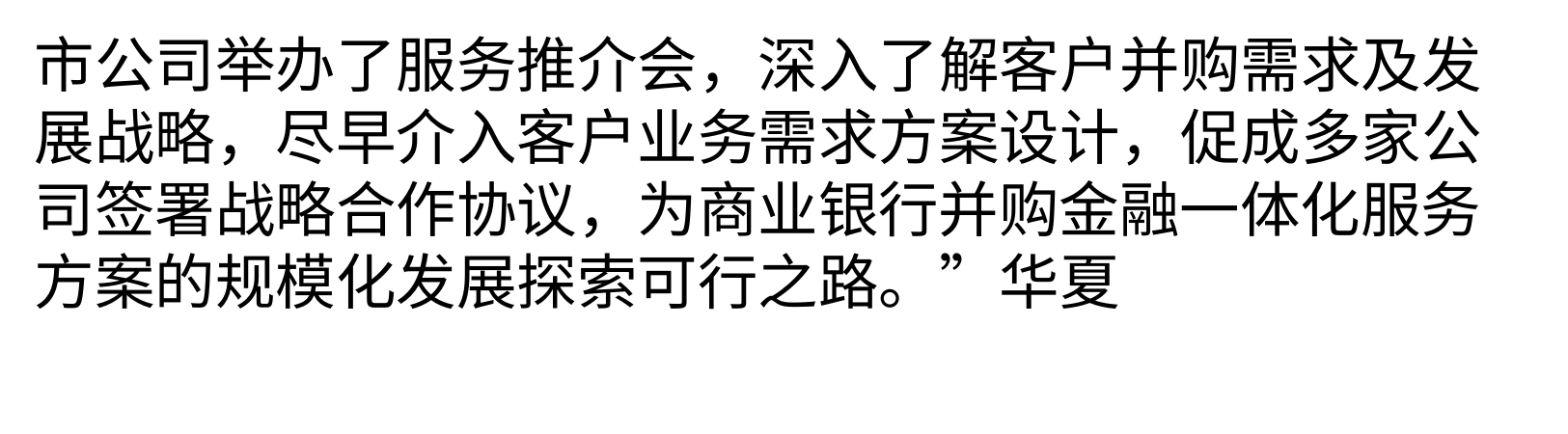

市公司举办了服务推介会，深入了解客户并购需求及发展战略，尽早介入客户业务需求方案设计，促成多家公司签署战略合作协议，为商业银行并购金融一体化服务方案的规模化发展探索可行之路。”华夏